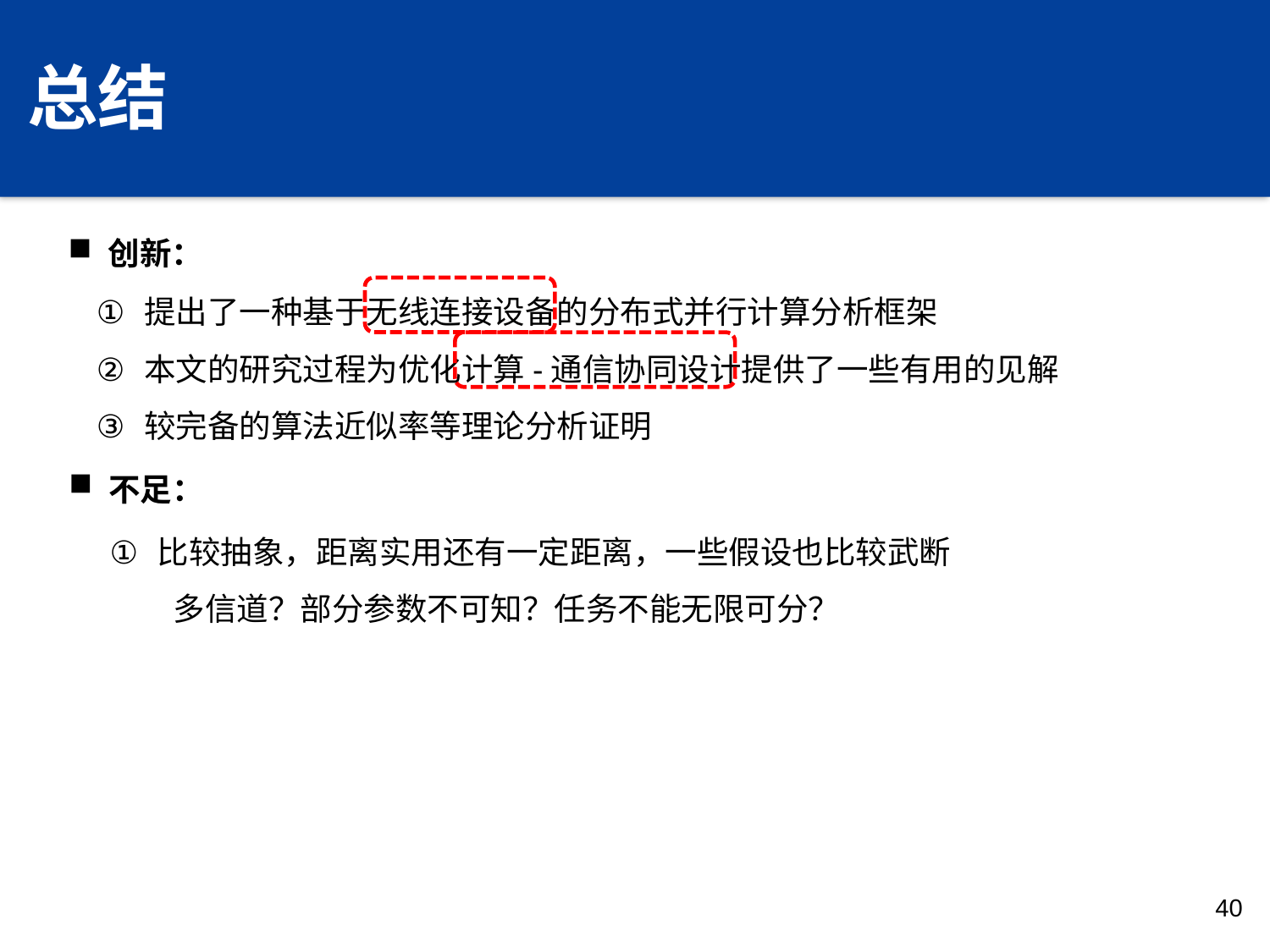

# 总结
创新：
提出了一种基于无线连接设备的分布式并行计算分析框架
本文的研究过程为优化计算-通信协同设计提供了一些有用的见解
较完备的算法近似率等理论分析证明

不足：
比较抽象，距离实用还有一定距离，一些假设也比较武断
多信道？部分参数不可知？任务不能无限可分？
40